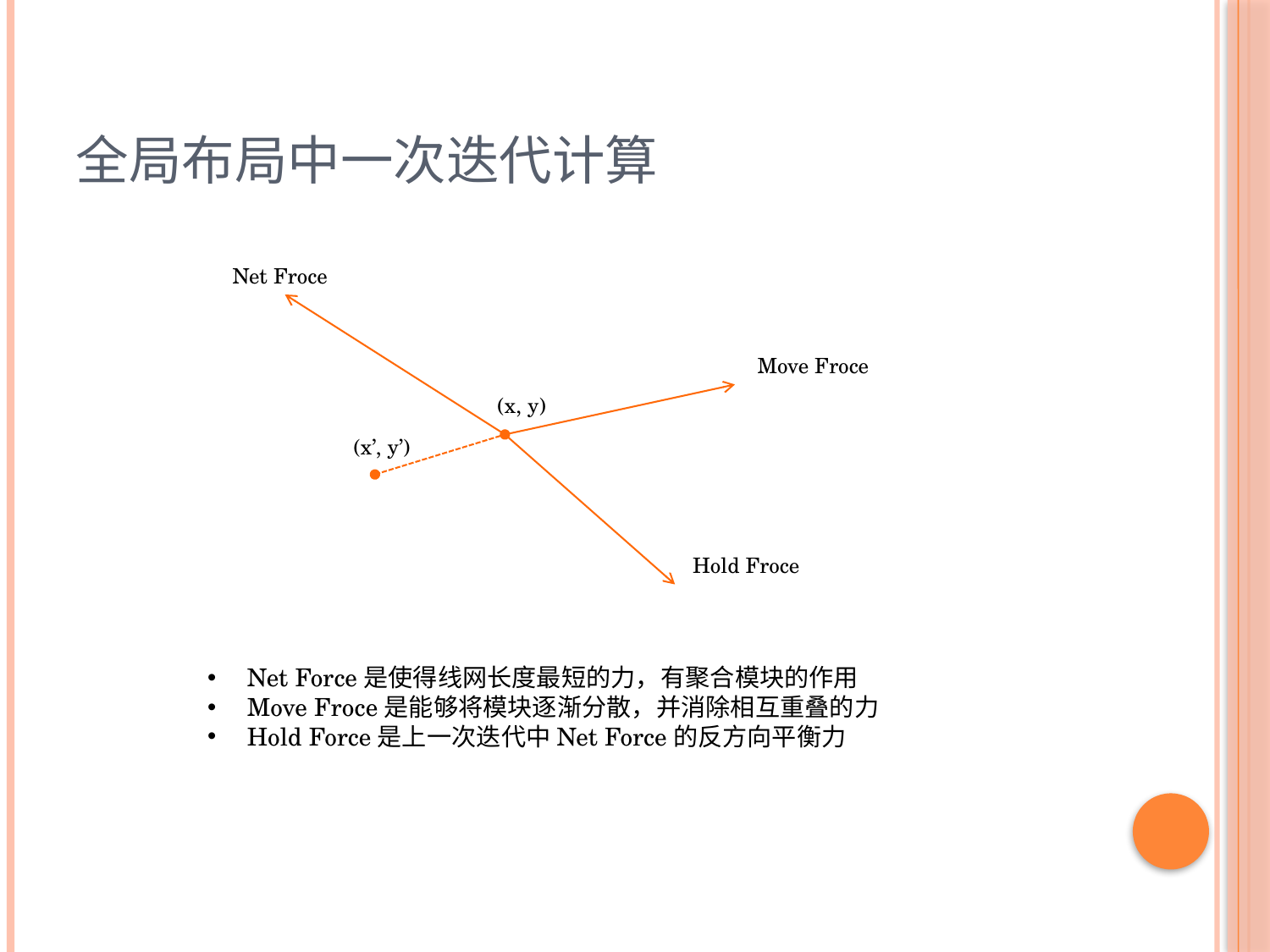

# 全局布局中一次迭代计算
Net Froce
Move Froce
(x, y)
(x’, y’)
Hold Froce
Net Force是使得线网长度最短的力，有聚合模块的作用
Move Froce是能够将模块逐渐分散，并消除相互重叠的力
Hold Force是上一次迭代中Net Force的反方向平衡力